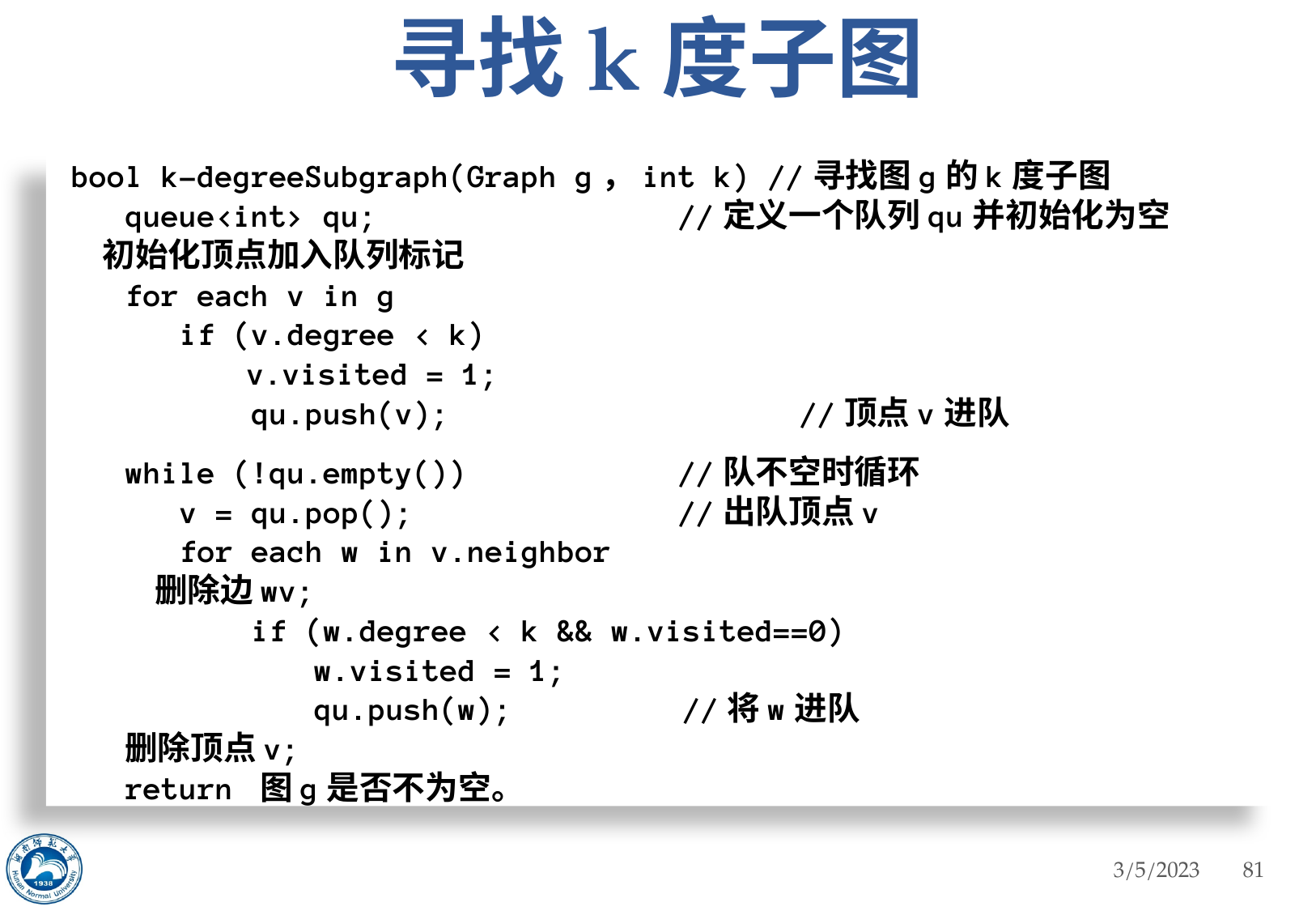

# 寻找k度子图
bool k-degreeSubgraph(Graph g，int k) //寻找图g的k度子图
   queue<int> qu;			//定义一个队列qu并初始化为空
   初始化顶点加入队列标记
   for each v in g
      if (v.degree < k)
	   v.visited = 1;
          qu.push(v);			//顶点v进队
   while (!qu.empty())		//队不空时循环
      v = qu.pop(); 			//出队顶点v
      for each w in v.neighbor
          删除边wv;
          if (w.degree < k && w.visited==0)
 		w.visited = 1;
		qu.push(w);	       //将w进队
      删除顶点v;
   return 图g是否不为空。
3/5/2023
81